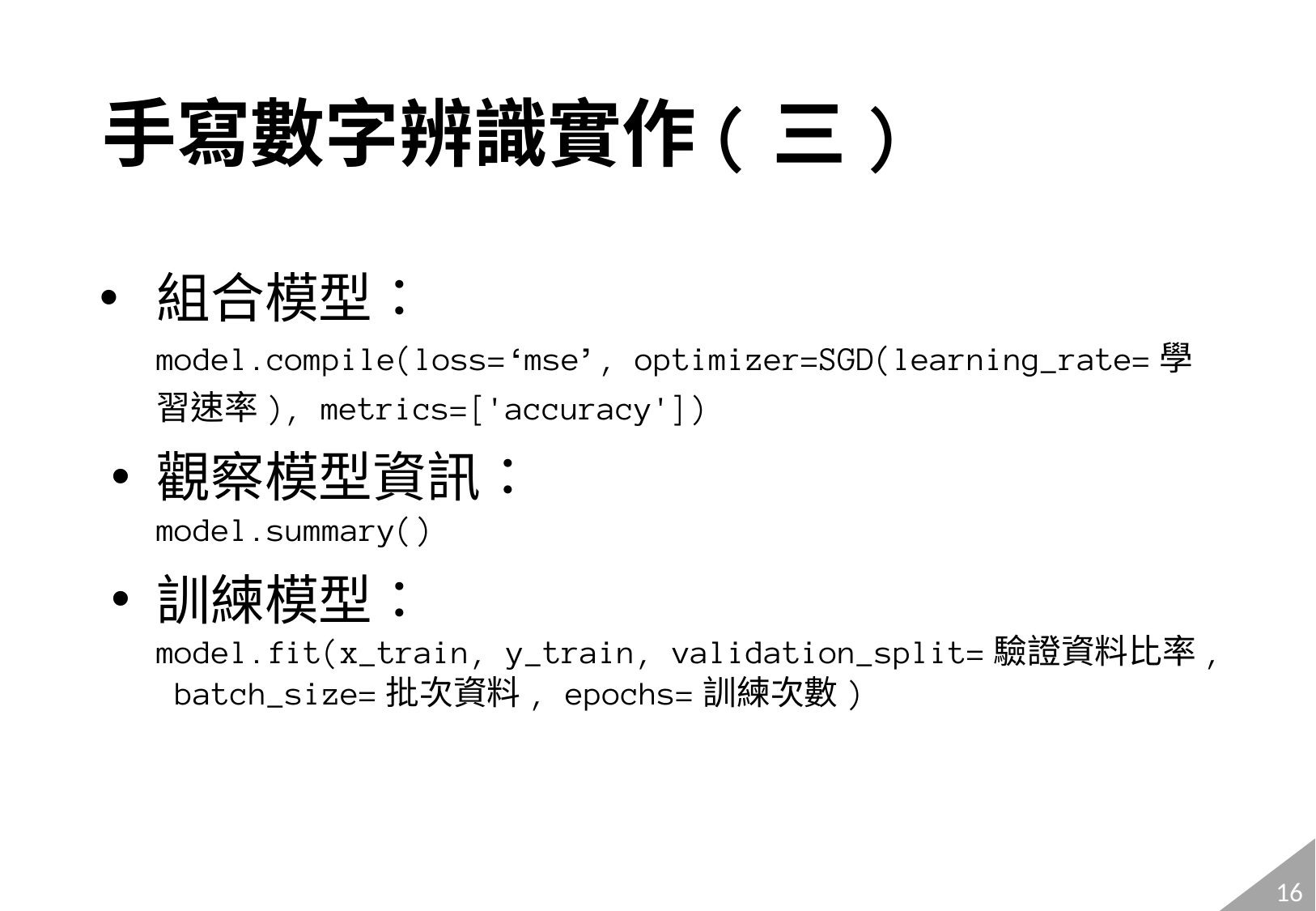

# 手寫數字辨識實作(三)
組合模型：
model.compile(loss=‘mse’, optimizer=SGD(learning_rate=學習速率), metrics=['accuracy'])
觀察模型資訊：
model.summary()
訓練模型：
model.fit(x_train, y_train, validation_split=驗證資料比率, batch_size=批次資料, epochs=訓練次數)

16